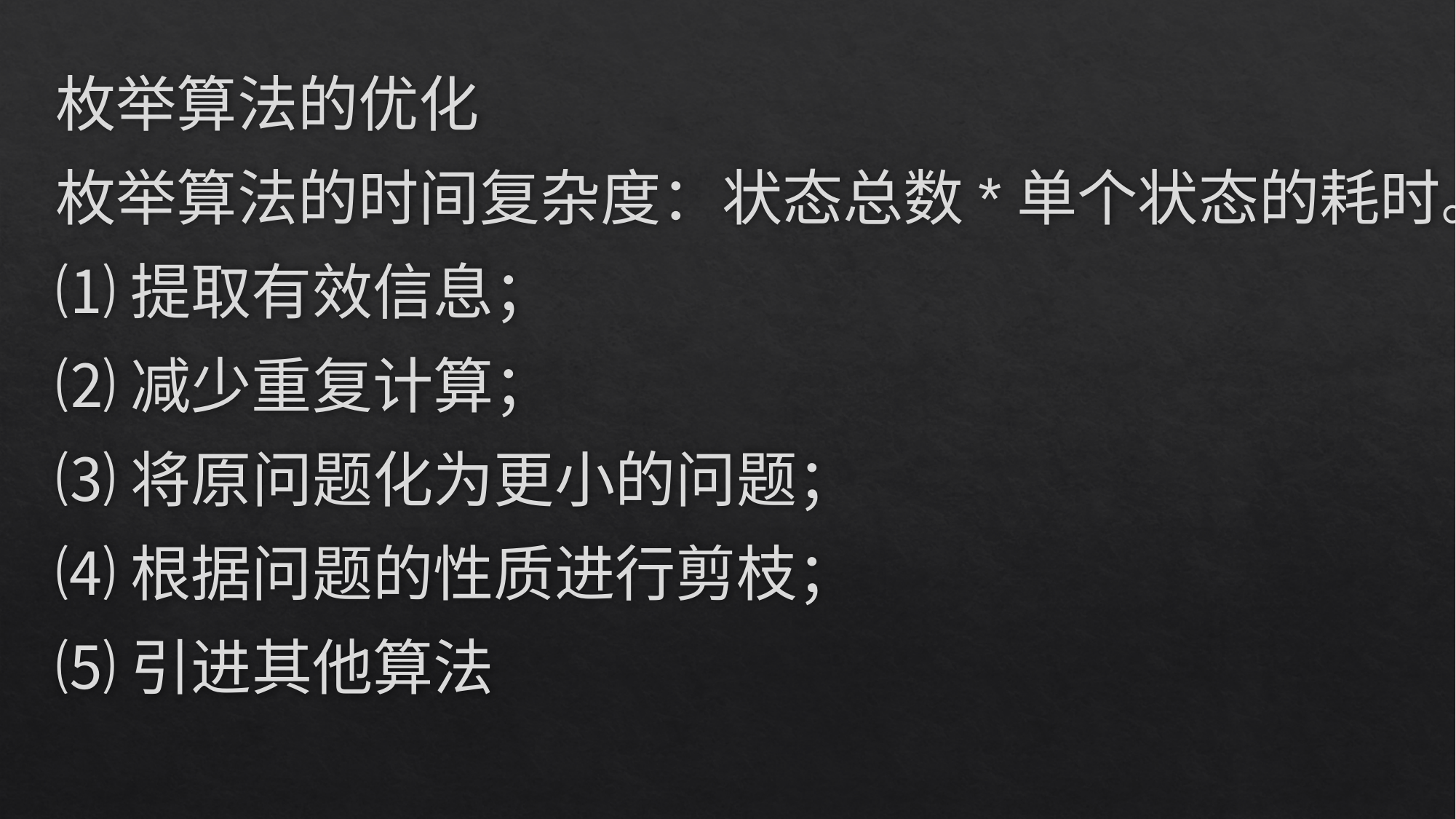

枚举算法的优化
枚举算法的时间复杂度：状态总数*单个状态的耗时。
⑴提取有效信息；
⑵减少重复计算；
⑶将原问题化为更小的问题；
⑷根据问题的性质进行剪枝；
⑸引进其他算法